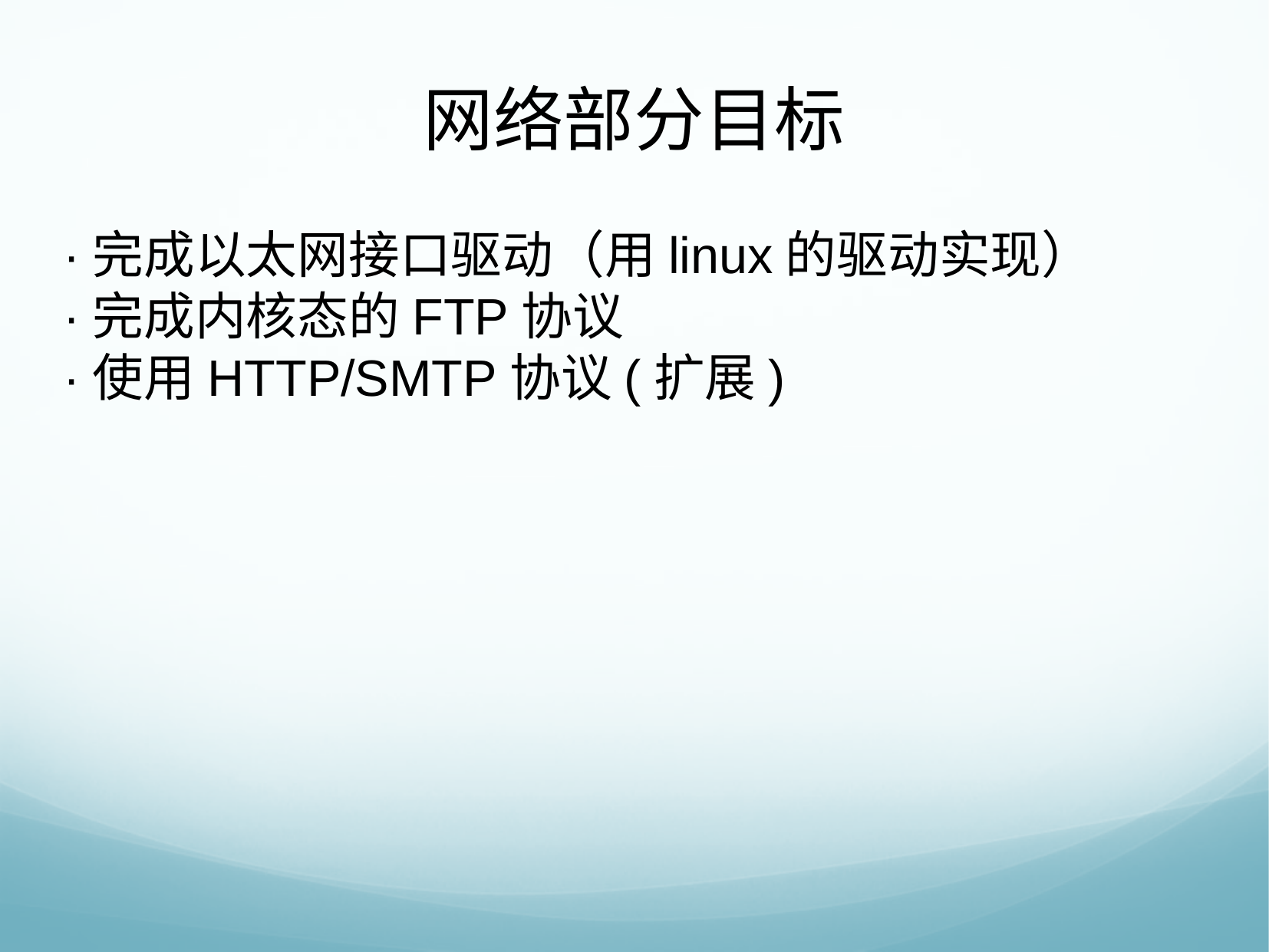

网络部分目标
·完成以太网接口驱动（用linux的驱动实现）
·完成内核态的FTP协议
·使用HTTP/SMTP协议(扩展)